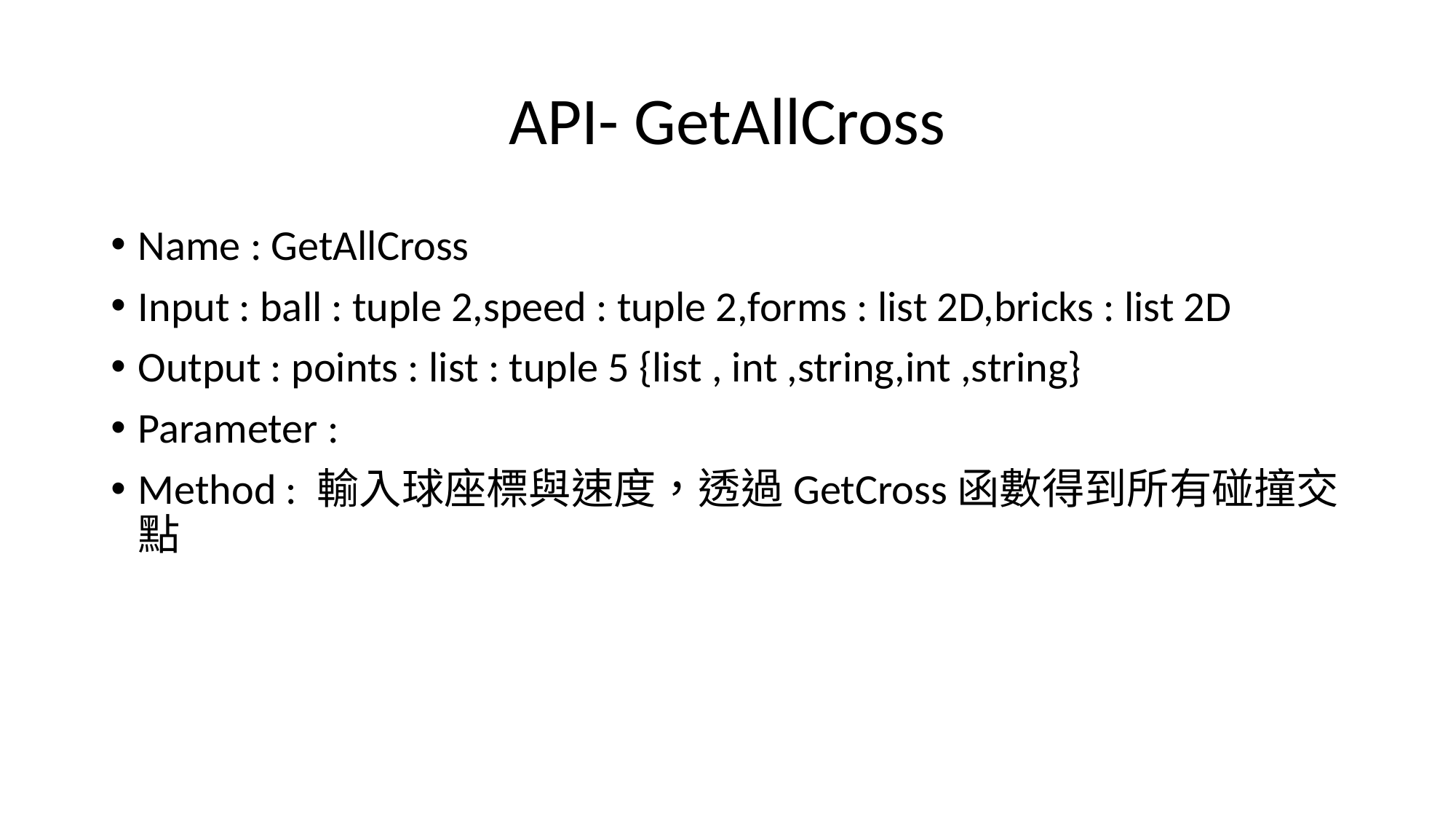

# API- GetAllCross
Name : GetAllCross
Input : ball : tuple 2,speed : tuple 2,forms : list 2D,bricks : list 2D
Output : points : list : tuple 5 {list , int ,string,int ,string}
Parameter :
Method : 輸入球座標與速度，透過GetCross函數得到所有碰撞交點